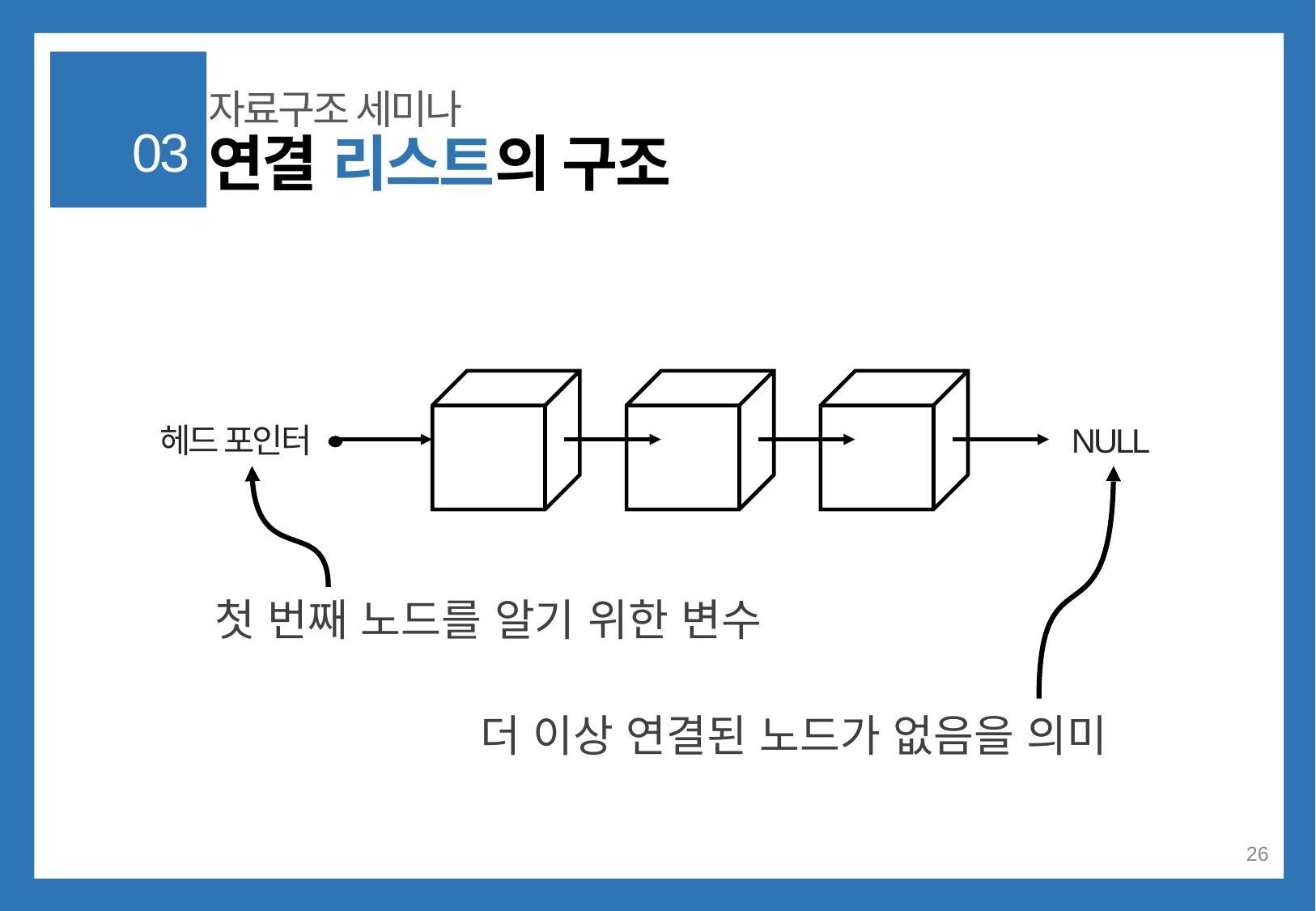

자료구조 세미나
03
연결 리스트의 구조

헤드 포인터

NULL
첫 번째 노드를 알기 위한 변수
더 이상 연결된 노드가 없음을 의미
26